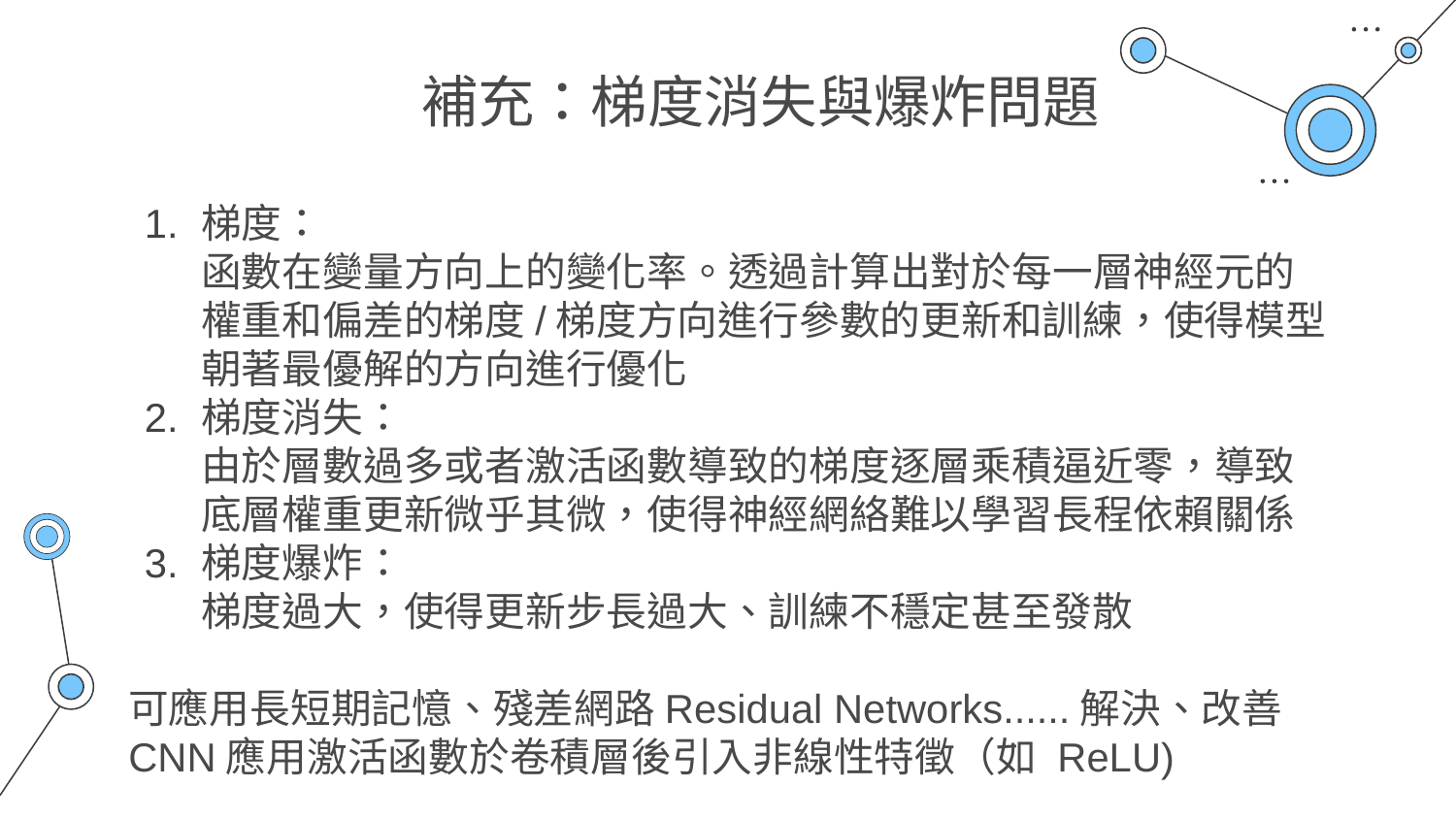

# 補充：梯度消失與爆炸問題
梯度：
函數在變量方向上的變化率。透過計算出對於每一層神經元的權重和偏差的梯度/梯度方向進行參數的更新和訓練，使得模型朝著最優解的方向進行優化
梯度消失：
由於層數過多或者激活函數導致的梯度逐層乘積逼近零，導致底層權重更新微乎其微，使得神經網絡難以學習長程依賴關係
梯度爆炸：
梯度過大，使得更新步長過大、訓練不穩定甚至發散

可應用長短期記憶、殘差網路Residual Networks......解決、改善
CNN應用激活函數於卷積層後引入非線性特徵（如 ReLU)